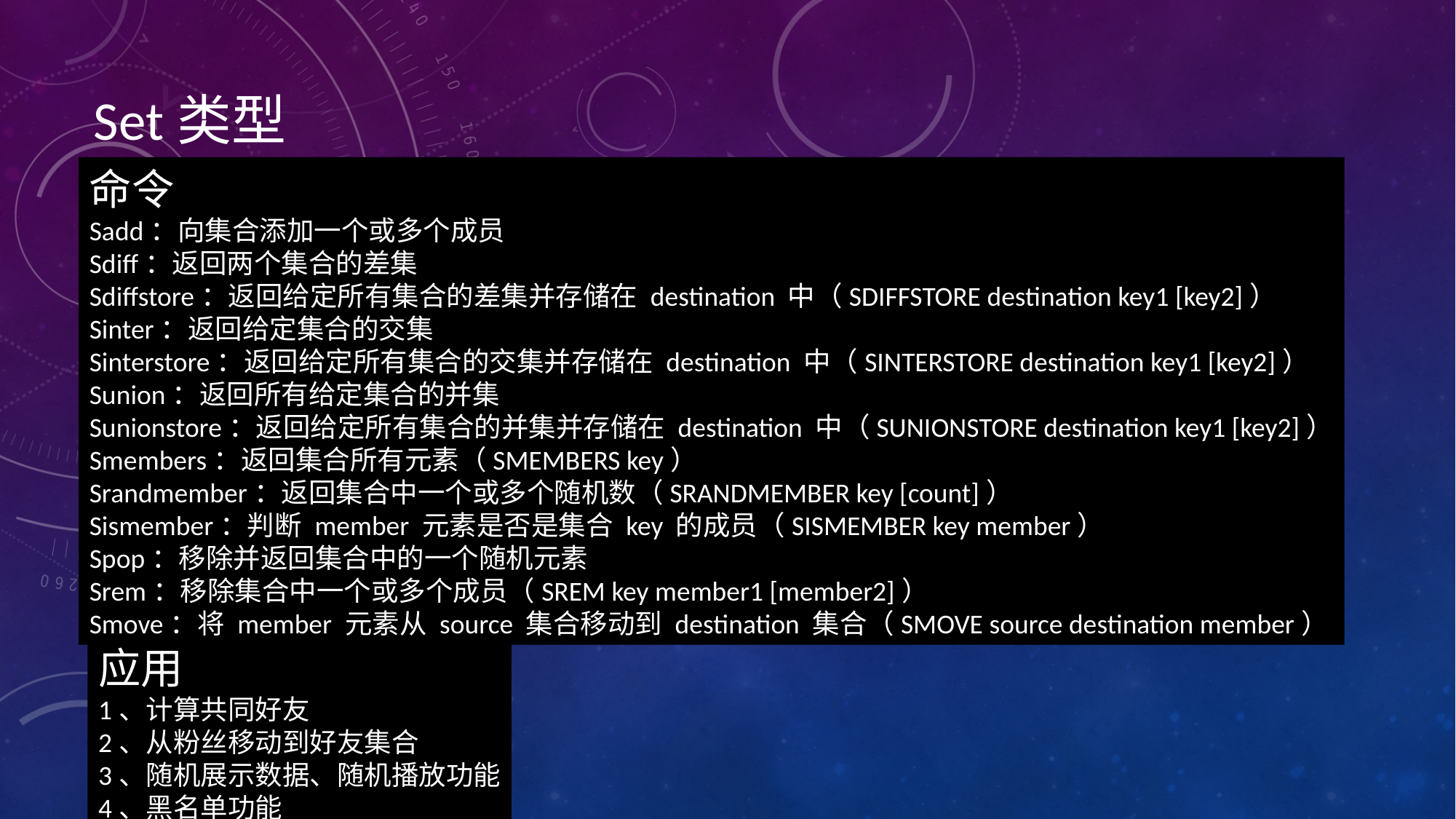

Set类型
命令
Sadd：向集合添加一个或多个成员
Sdiff：返回两个集合的差集
Sdiffstore：返回给定所有集合的差集并存储在 destination 中（SDIFFSTORE destination key1 [key2]）
Sinter：返回给定集合的交集
Sinterstore：返回给定所有集合的交集并存储在 destination 中（SINTERSTORE destination key1 [key2]）
Sunion：返回所有给定集合的并集
Sunionstore：返回给定所有集合的并集并存储在 destination 中（SUNIONSTORE destination key1 [key2]）
Smembers：返回集合所有元素（SMEMBERS key）
Srandmember：返回集合中一个或多个随机数（SRANDMEMBER key [count]）
Sismember：判断 member 元素是否是集合 key 的成员（SISMEMBER key member）
Spop：移除并返回集合中的一个随机元素
Srem：移除集合中一个或多个成员（SREM key member1 [member2]）
Smove：将 member 元素从 source 集合移动到 destination 集合（SMOVE source destination member）
应用
1、计算共同好友
2、从粉丝移动到好友集合
3、随机展示数据、随机播放功能
4、黑名单功能